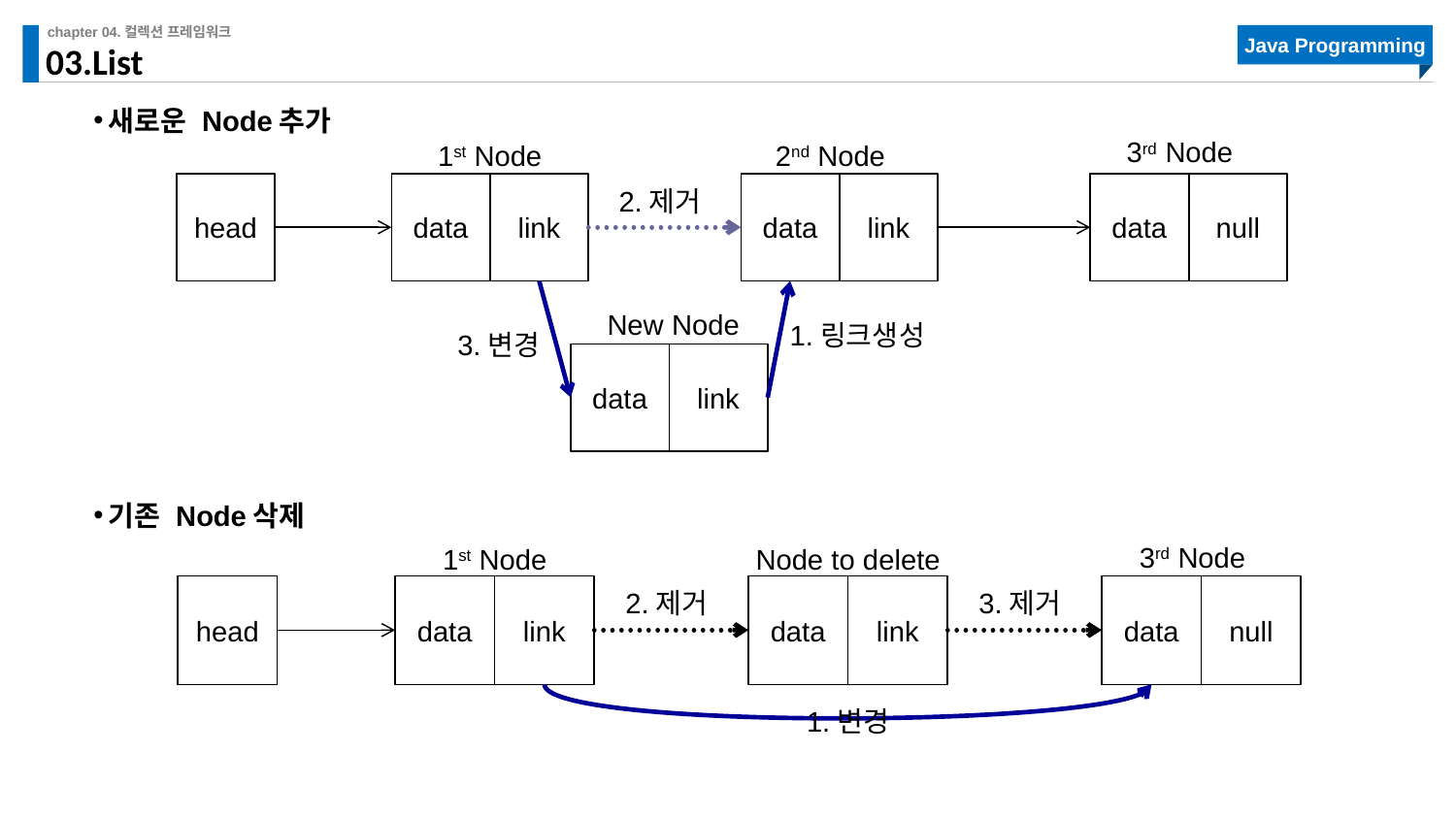

# 03.List
새로운 Node추가
3rd Node
1st Node
2nd Node
head
data
link
2.제거
data
link
data
null
New Node
1.링크생성
3.변경
data
link
기존 Node삭제
3rd Node
1st Node
Node to delete
head
data
link
2.제거
data
link
3.제거
data
null
1.변경